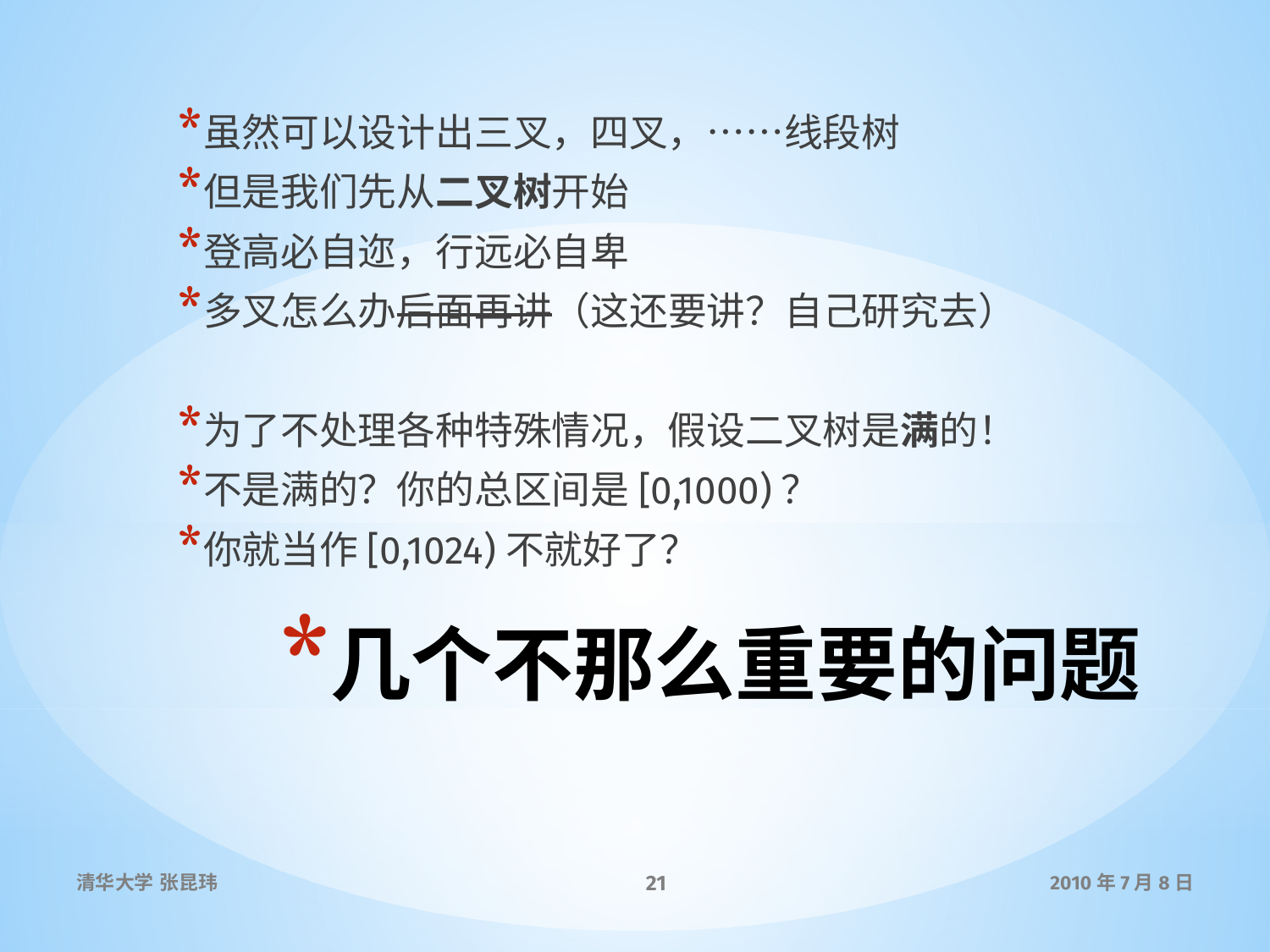

虽然可以设计出三叉，四叉，……线段树
但是我们先从二叉树开始
登高必自迩，行远必自卑
多叉怎么办后面再讲（这还要讲？自己研究去）

为了不处理各种特殊情况，假设二叉树是满的！
不是满的？你的总区间是[0,1000)？
你就当作[0,1024)不就好了？
# 几个不那么重要的问题
清华大学 张昆玮
21
2010年7月8日